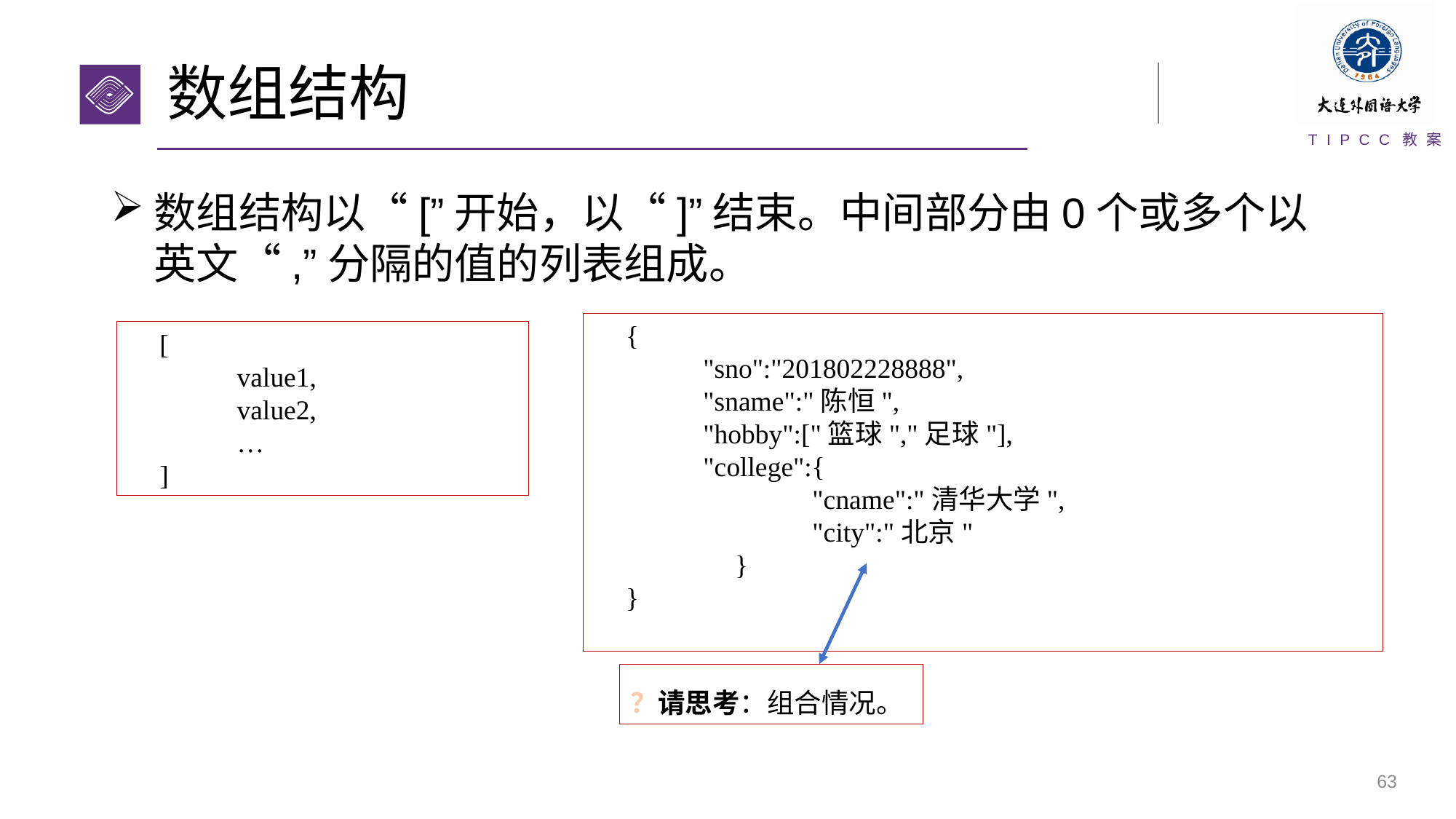

# 数组结构
数组结构以“[”开始，以“]”结束。中间部分由0个或多个以英文“,”分隔的值的列表组成。
{
	"sno":"201802228888",
	"sname":"陈恒",
	"hobby":["篮球","足球"],
	"college":{
		"cname":"清华大学",
		"city":"北京"
	}
}

[
	value1,
	value2,
	…
]
？请思考：组合情况。
63